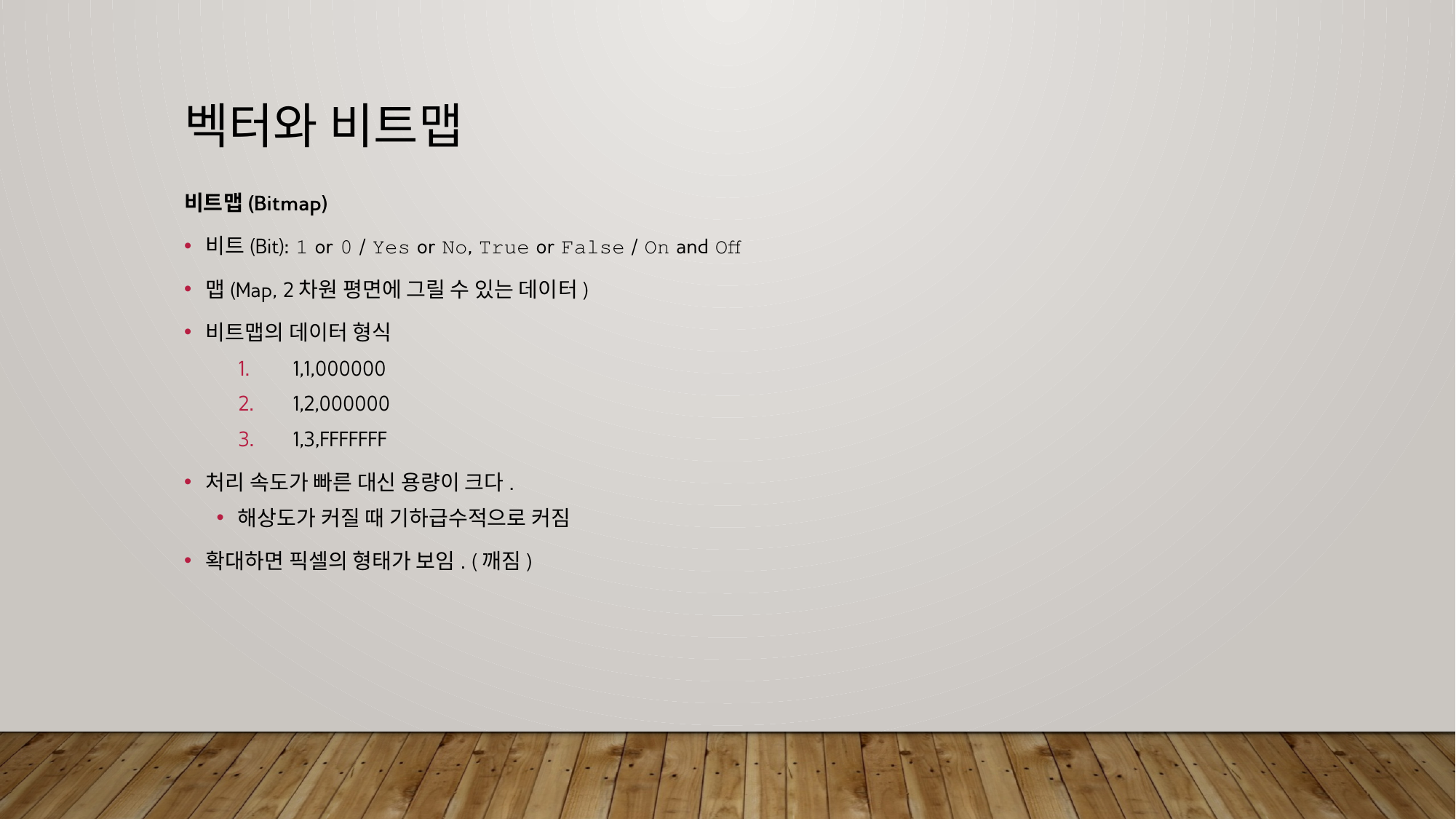

# 벡터와 비트맵
비트맵(Bitmap)
비트(Bit): 1 or 0 / Yes or No, True or False / On and Off
맵(Map, 2차원 평면에 그릴 수 있는 데이터)
비트맵의 데이터 형식
1,1,000000
1,2,000000
1,3,FFFFFFF
처리 속도가 빠른 대신 용량이 크다.
해상도가 커질 때 기하급수적으로 커짐
확대하면 픽셀의 형태가 보임. (깨짐)